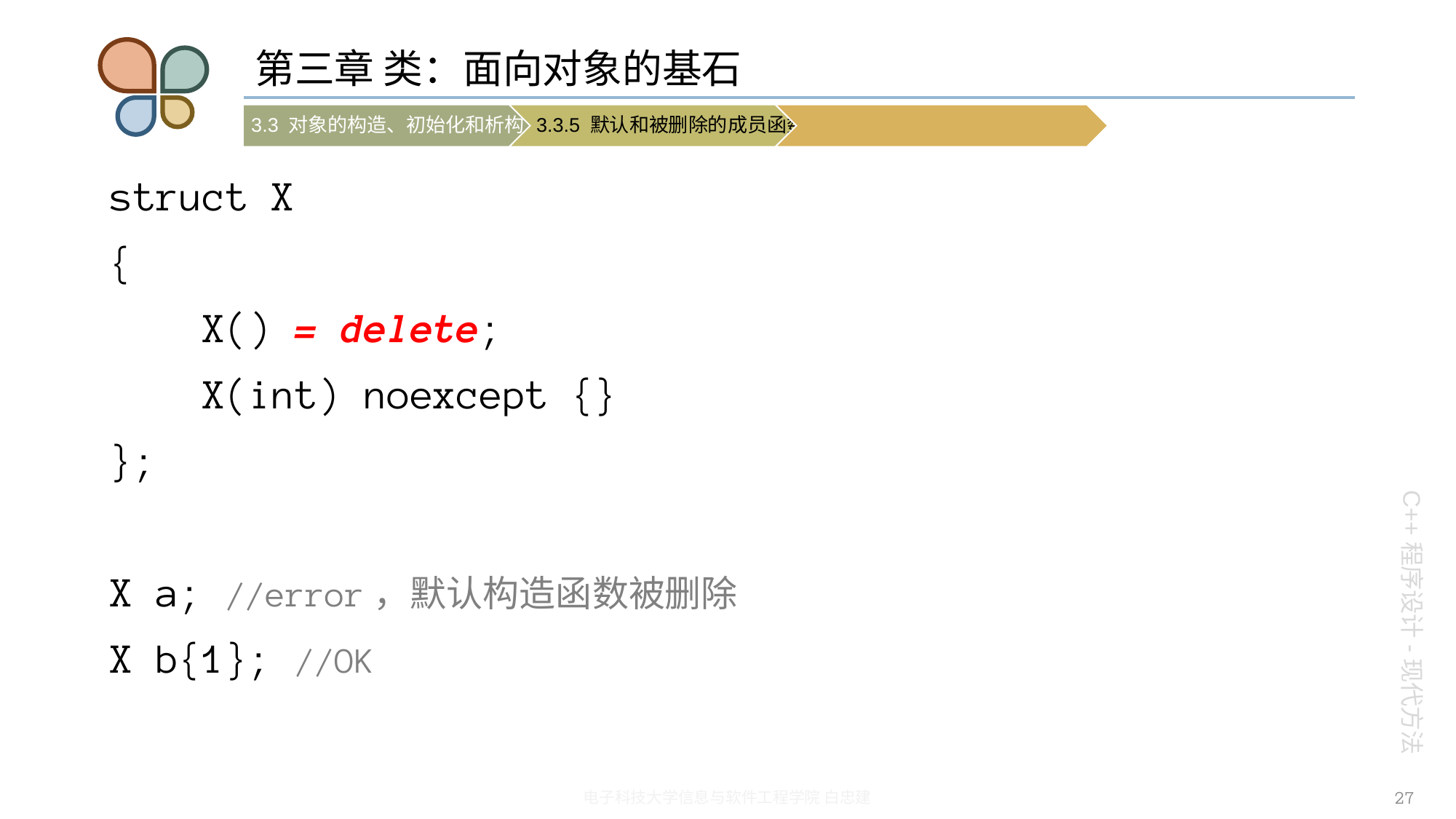

# 第三章 类：面向对象的基石
3.3 对象的构造、初始化和析构
3.3.5 默认和被删除的成员函数

struct X
{
    X() = delete;
    X(int) noexcept {}
};

X a; //error，默认构造函数被删除
X b{1}; //OK

27